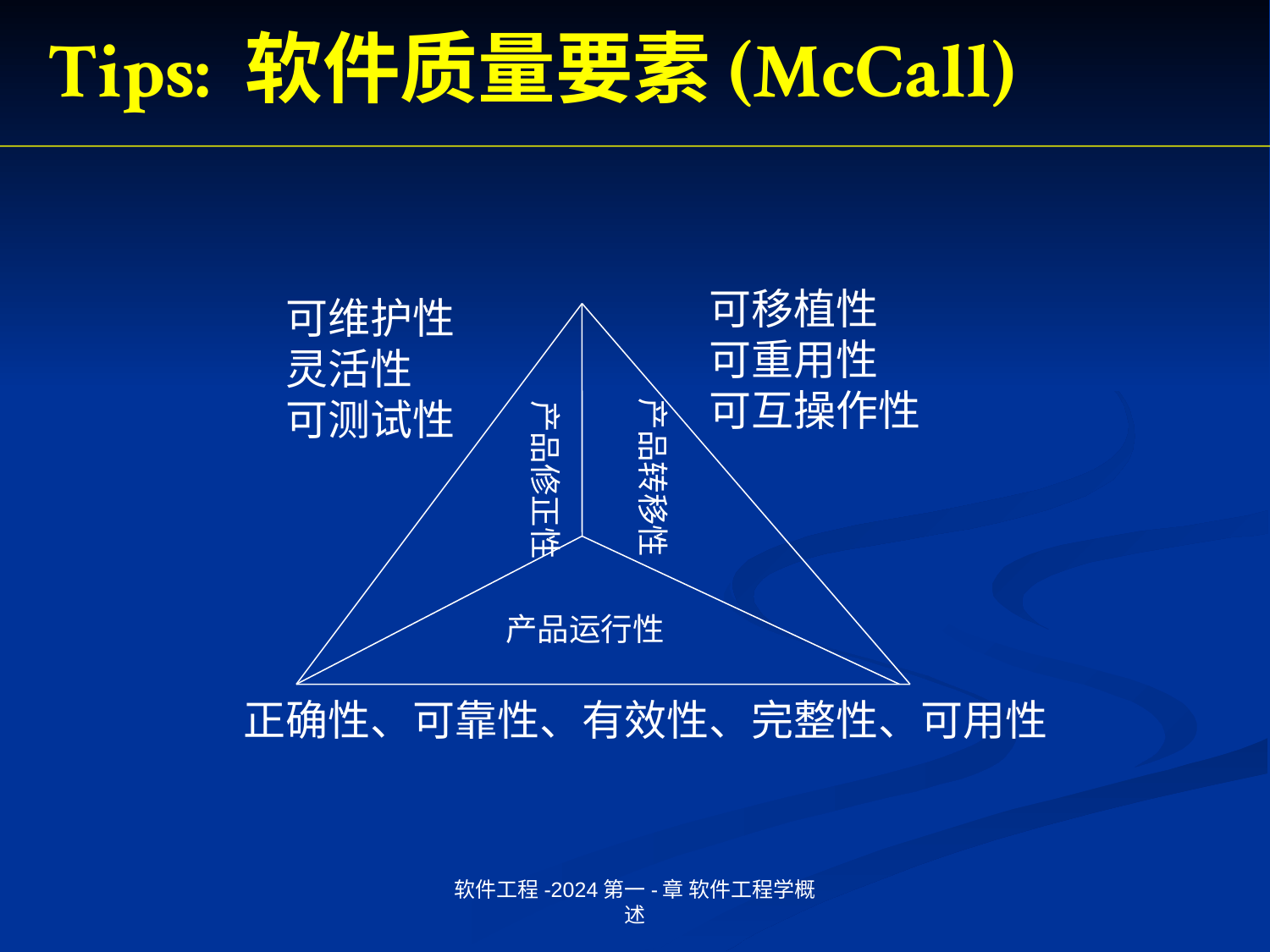

# Tips: 软件质量要素(McCall)

可移植性
可重用性
可互操作性
可维护性
灵活性
可测试性

产品转移性
产品修正性

产品运行性

正确性、可靠性、有效性、完整性、可用性
软件工程-2024第一-章 软件工程学概述
26